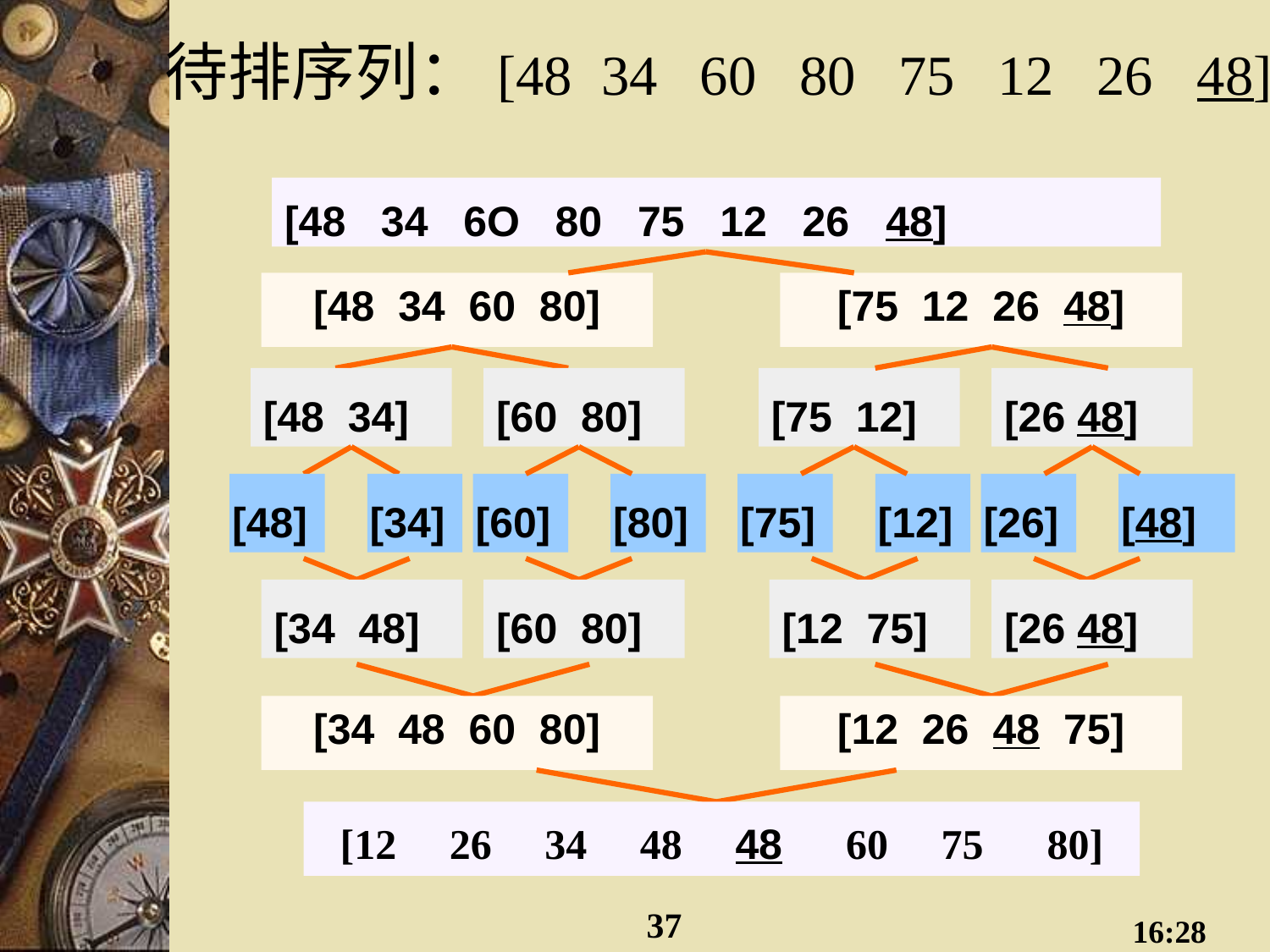

# 待排序列：[48  34   60   80   75   12   26   48]
[48   34   6O   80   75   12   26   48]

[48  34  60  80]
[75  12  26  48]

[48  34]
[60  80]
[75  12]
[26 48]

[48]
[34]
[60]
[80]
[75]
[12]
[26]
[48]

[34  48]
[60  80]
[12  75]
[26 48]

[34  48  60  80]
[12  26  48  75]

[12     26     34     48     48      60     75      80]